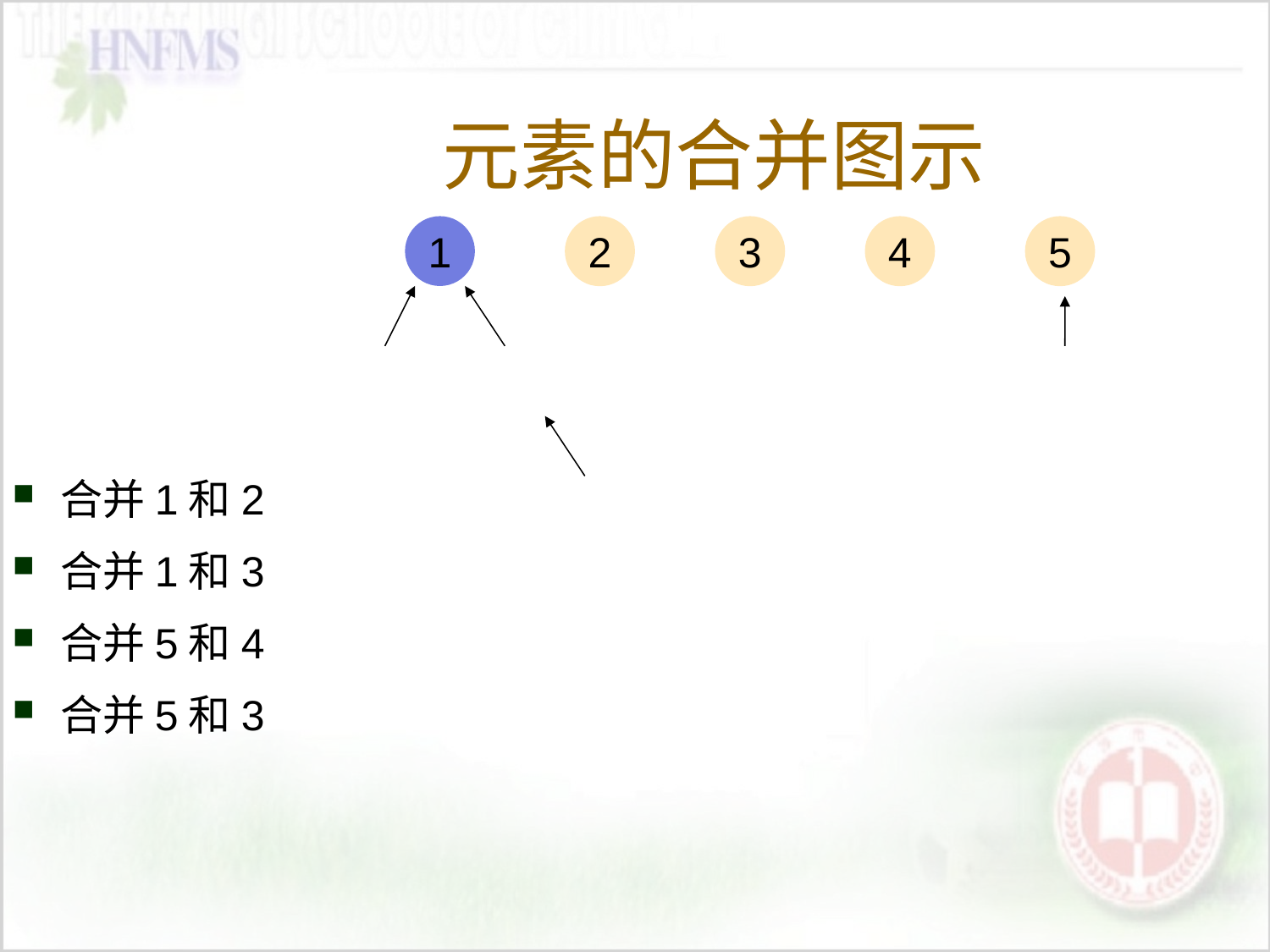

# 元素的合并图示
1
2
3
4
5

合并1和2
合并1和3
合并5和4
合并5和3